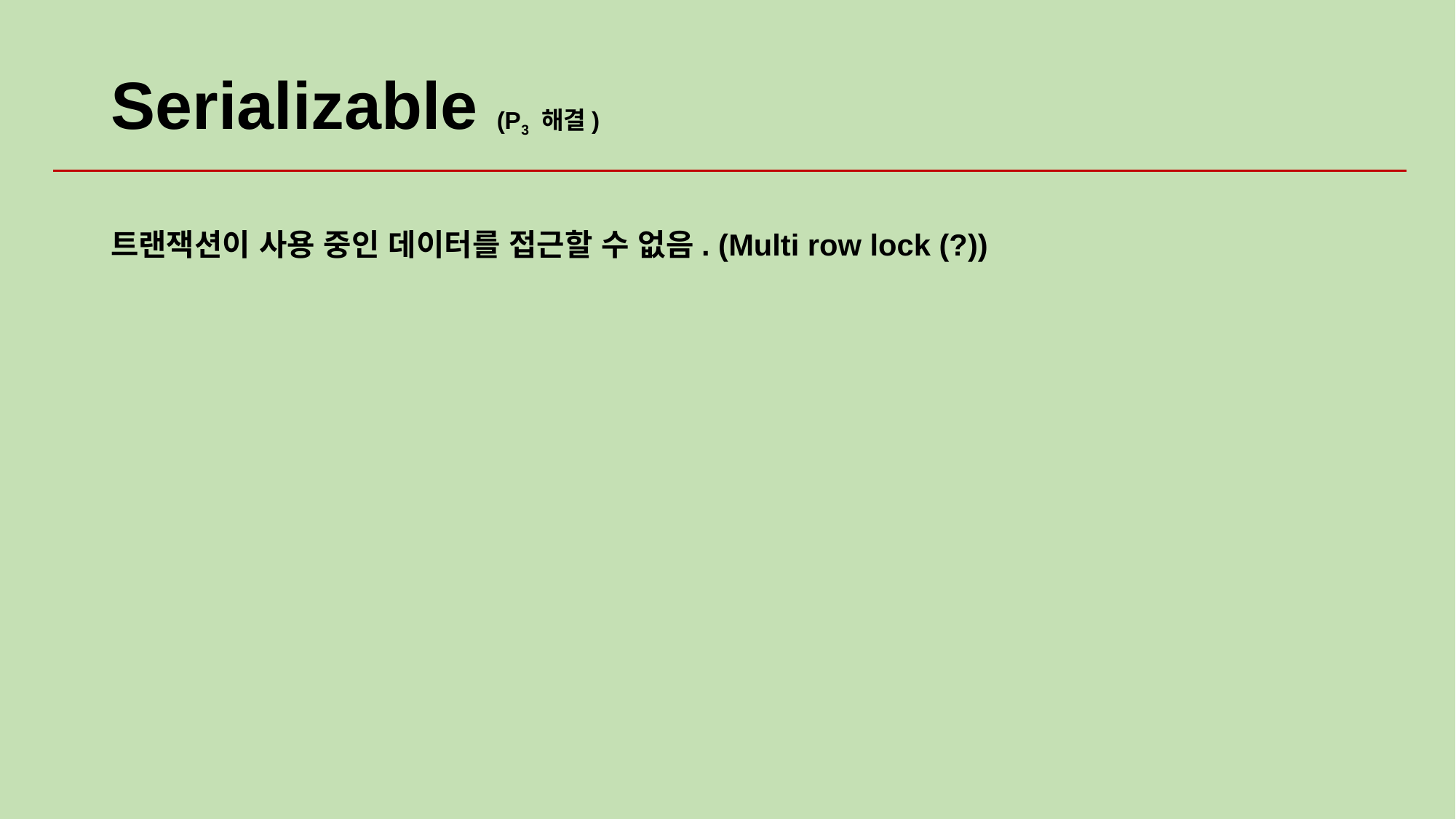

# Serializable (P3 해결)
트랜잭션이 사용 중인 데이터를 접근할 수 없음. (Multi row lock (?))